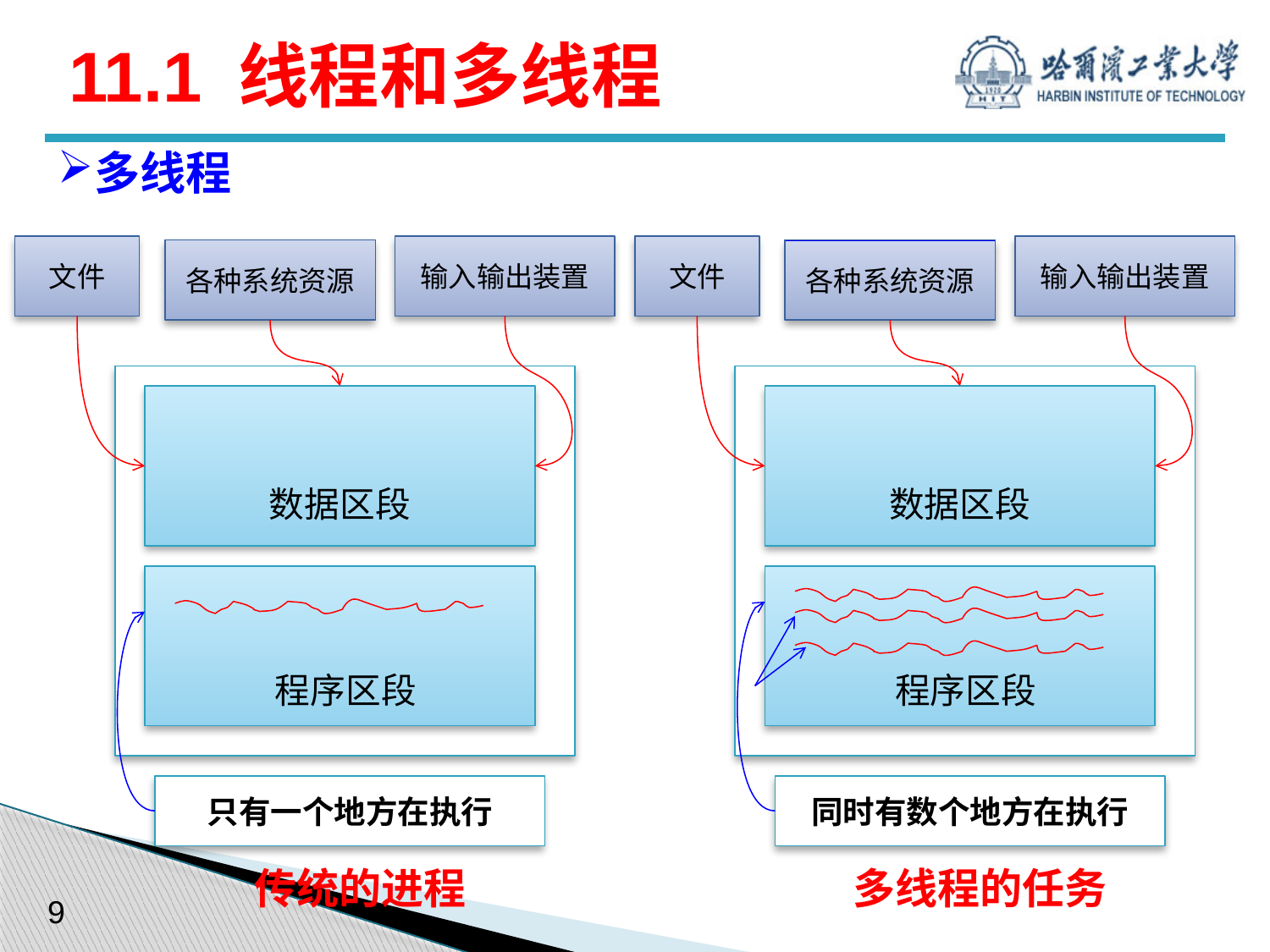

# 11.1 线程和多线程
多线程
文件
输入输出装置
各种系统资源

数据区段

程序区段
只有一个地方在执行
传统的进程
文件
输入输出装置
各种系统资源

数据区段

程序区段
同时有数个地方在执行
多线程的任务